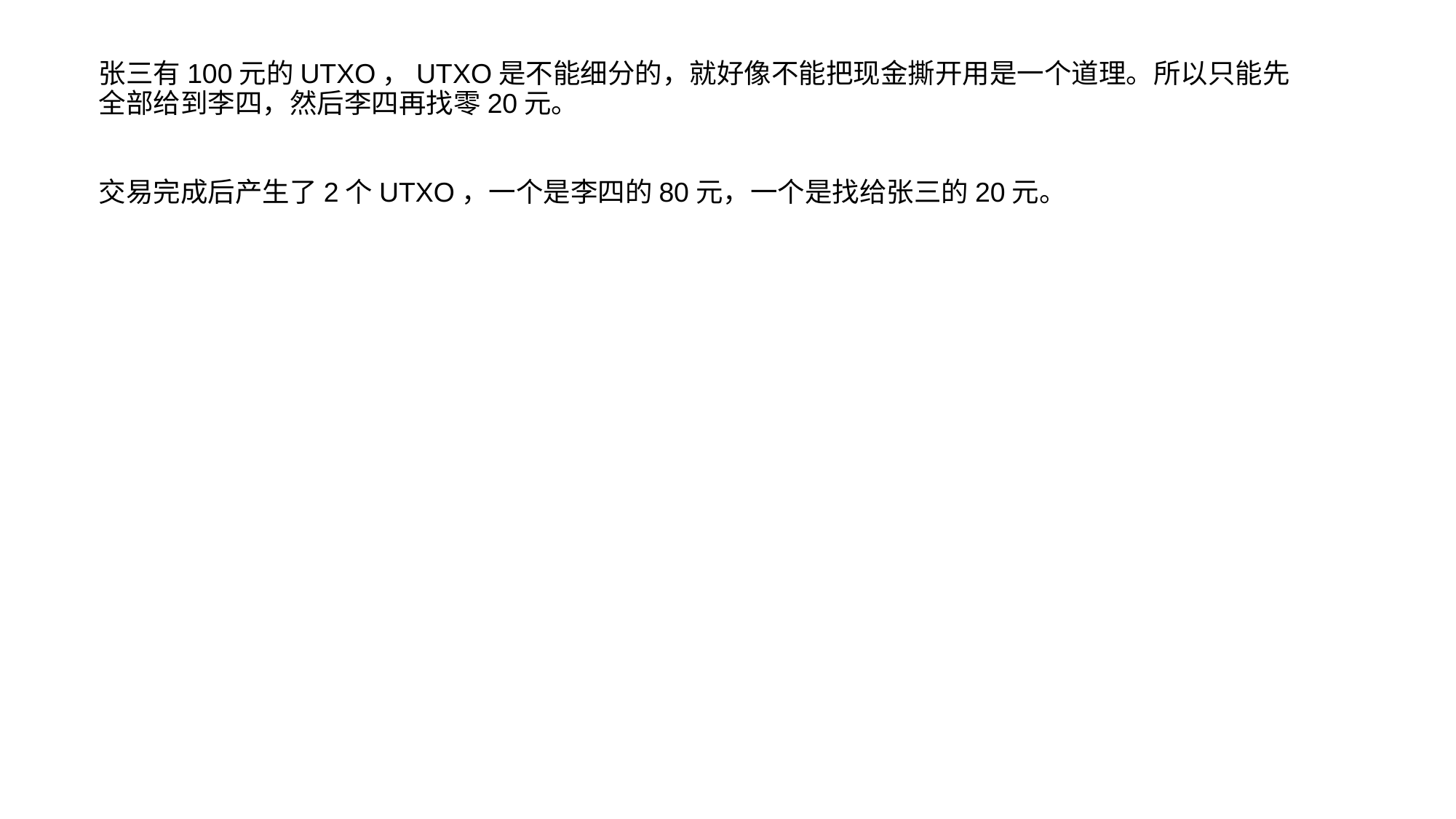

张三有100元的UTXO，UTXO是不能细分的，就好像不能把现金撕开用是一个道理。所以只能先全部给到李四，然后李四再找零20元。

交易完成后产生了2个UTXO，一个是李四的80元，一个是找给张三的20元。